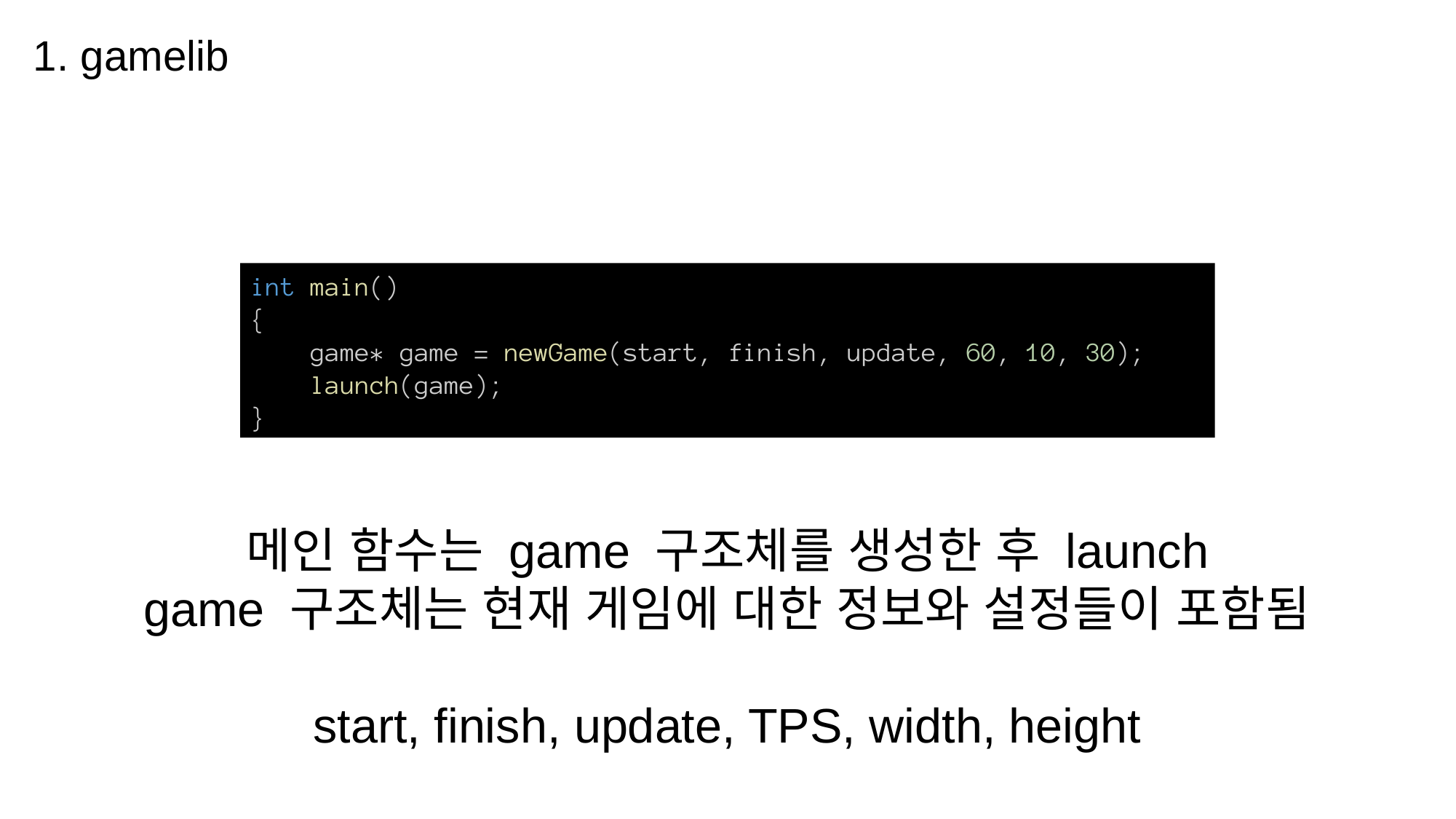

1. gamelib
int main()
{
    game* game = newGame(start, finish, update, 60, 10, 30);
    launch(game);
}
메인 함수는 game 구조체를 생성한 후 launch
game 구조체는 현재 게임에 대한 정보와 설정들이 포함됨

start, finish, update, TPS, width, height